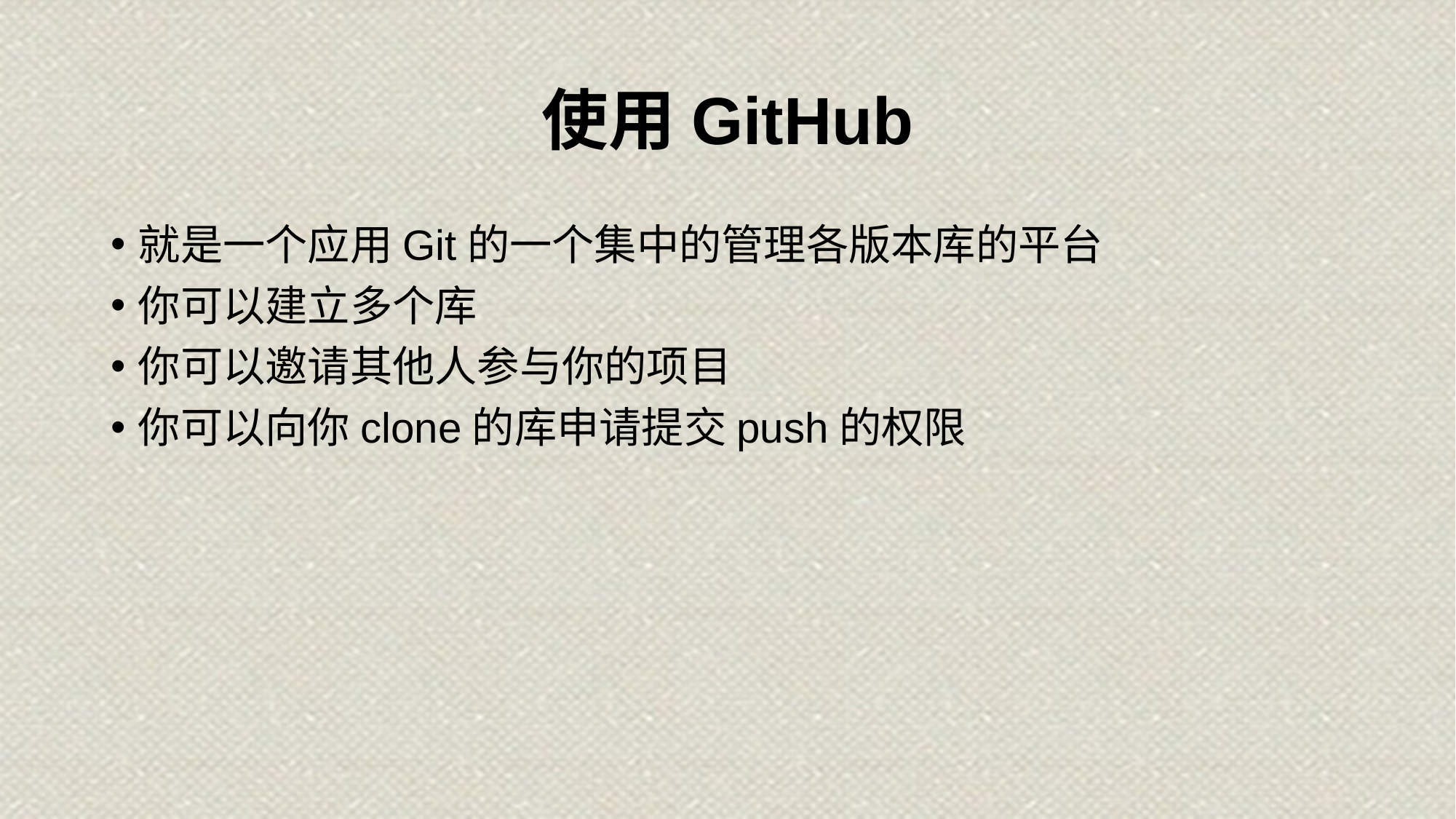

# 使用GitHub
就是一个应用Git的一个集中的管理各版本库的平台
你可以建立多个库
你可以邀请其他人参与你的项目
你可以向你clone的库申请提交push的权限